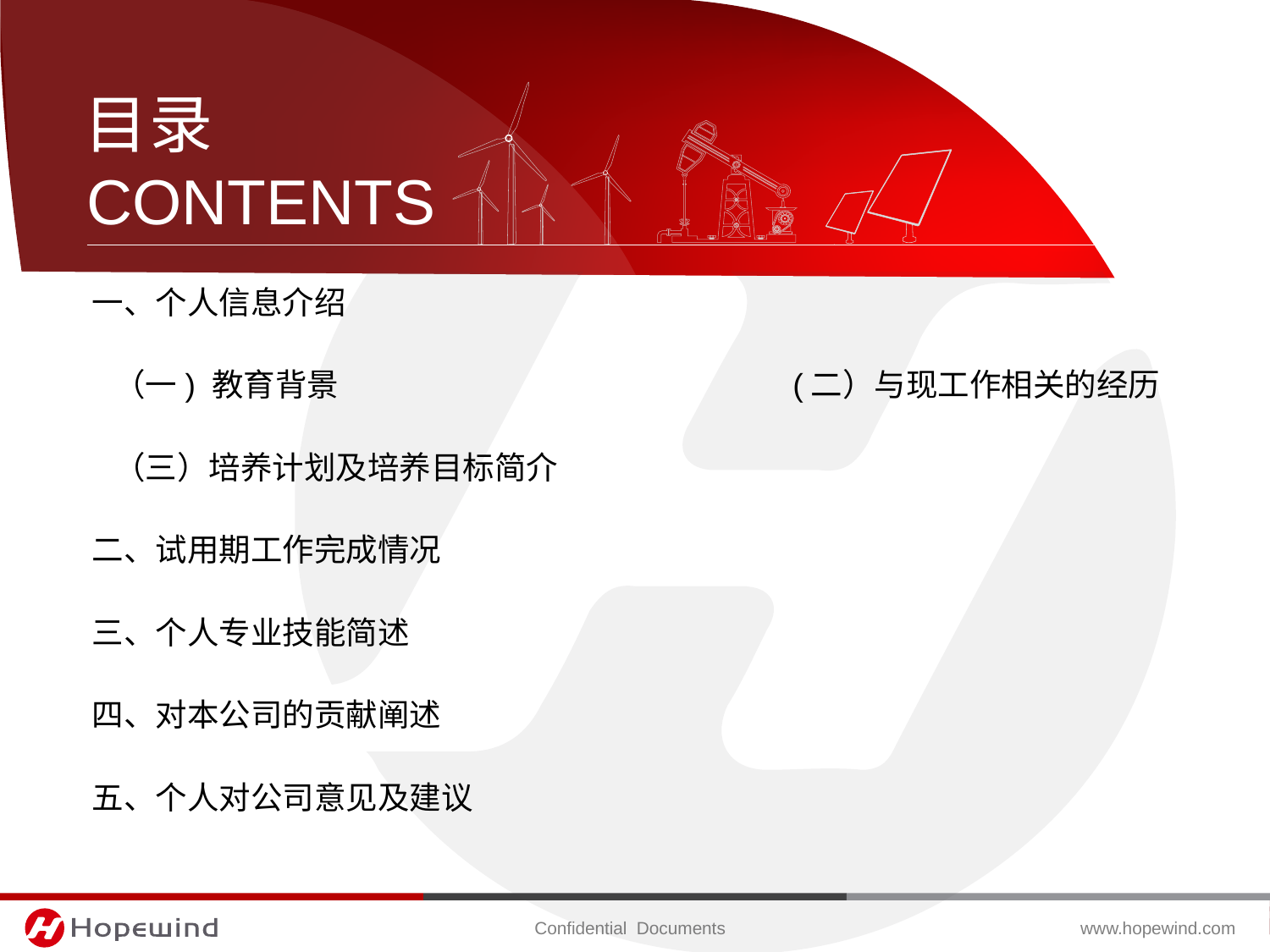

一、个人信息介绍
  （一) 教育背景                                                              (二）与现工作相关的经历
  （三）培养计划及培养目标简介
二、试用期工作完成情况
三、个人专业技能简述
四、对本公司的贡献阐述
五、个人对公司意见及建议